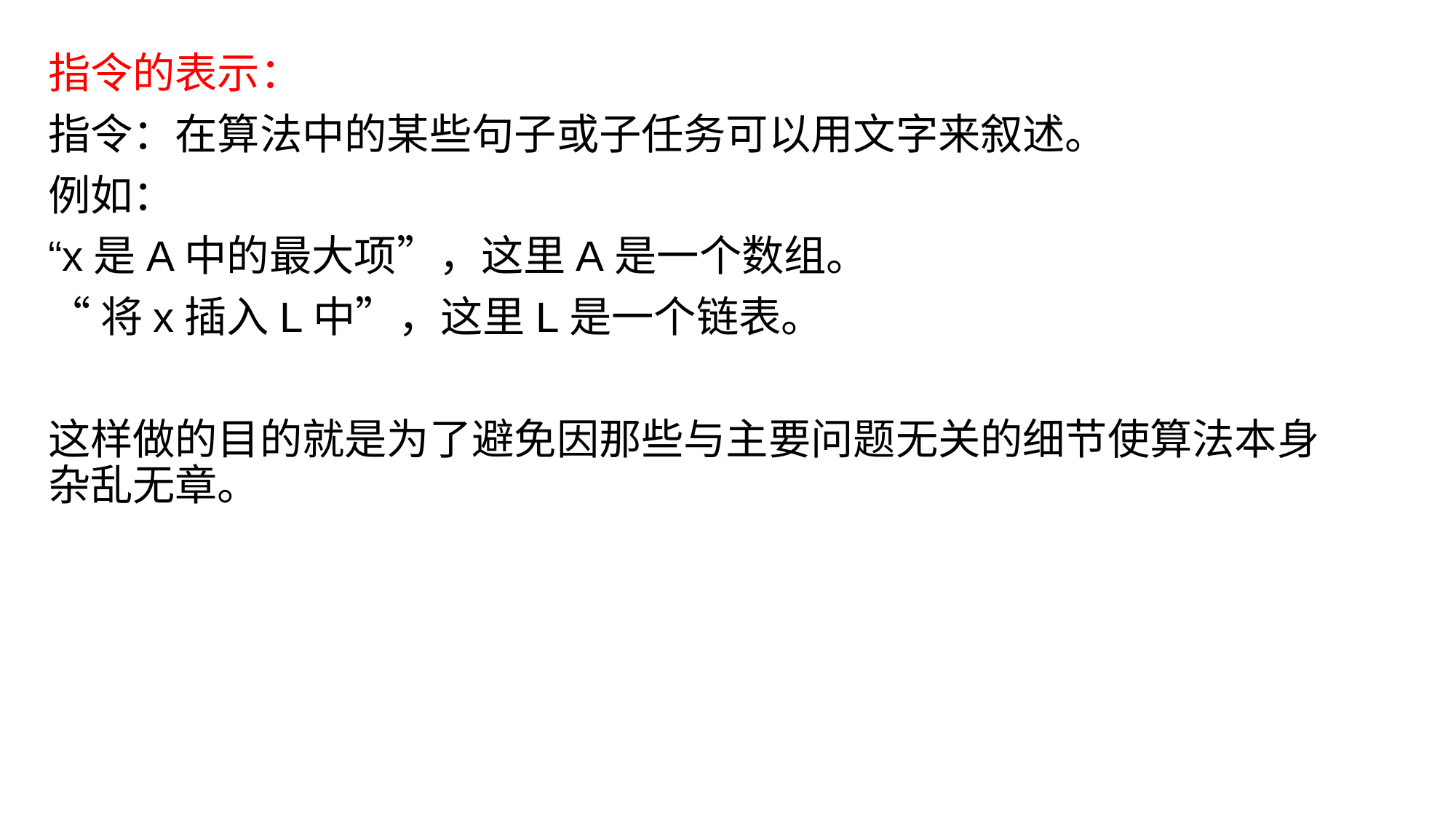

指令的表示：
指令：在算法中的某些句子或子任务可以用文字来叙述。
例如：
“x是A中的最大项”，这里A是一个数组。
“将x插入L中”，这里L是一个链表。

这样做的目的就是为了避免因那些与主要问题无关的细节使算法本身杂乱无章。